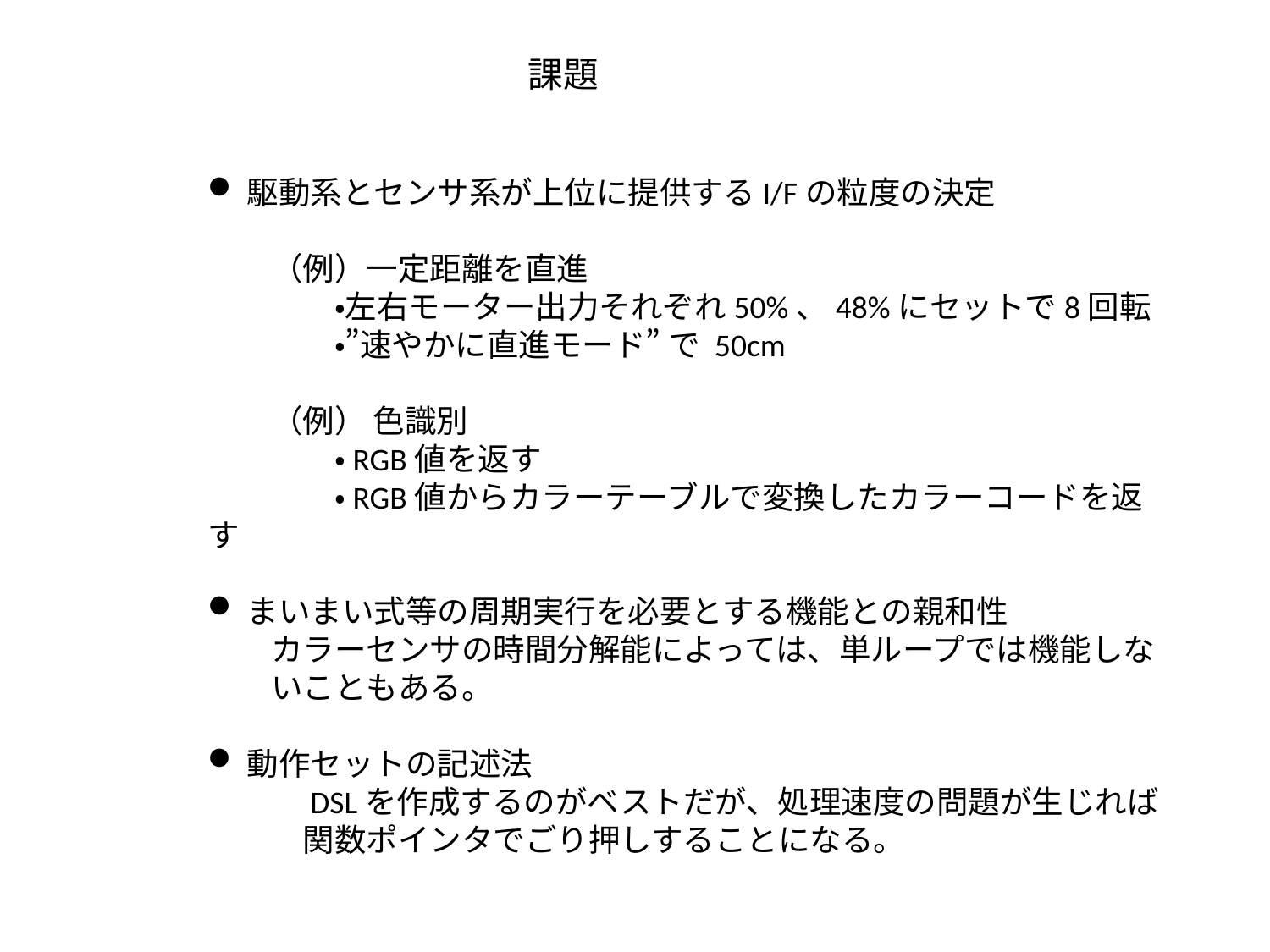

課題
駆動系とセンサ系が上位に提供するI/Fの粒度の決定

　　（例）一定距離を直進
　　　　・左右モーター出力それぞれ50%、48%にセットで8回転
　　　　・”速やかに直進モード” で 50cm

　　（例） 色識別
　　　　・RGB値を返す
　　　　・RGB値からカラーテーブルで変換したカラーコードを返す

まいまい式等の周期実行を必要とする機能との親和性
カラーセンサの時間分解能によっては、単ループでは機能しないこともある。

動作セットの記述法
　　　DSLを作成するのがベストだが、処理速度の問題が生じれば
　　　関数ポインタでごり押しすることになる。